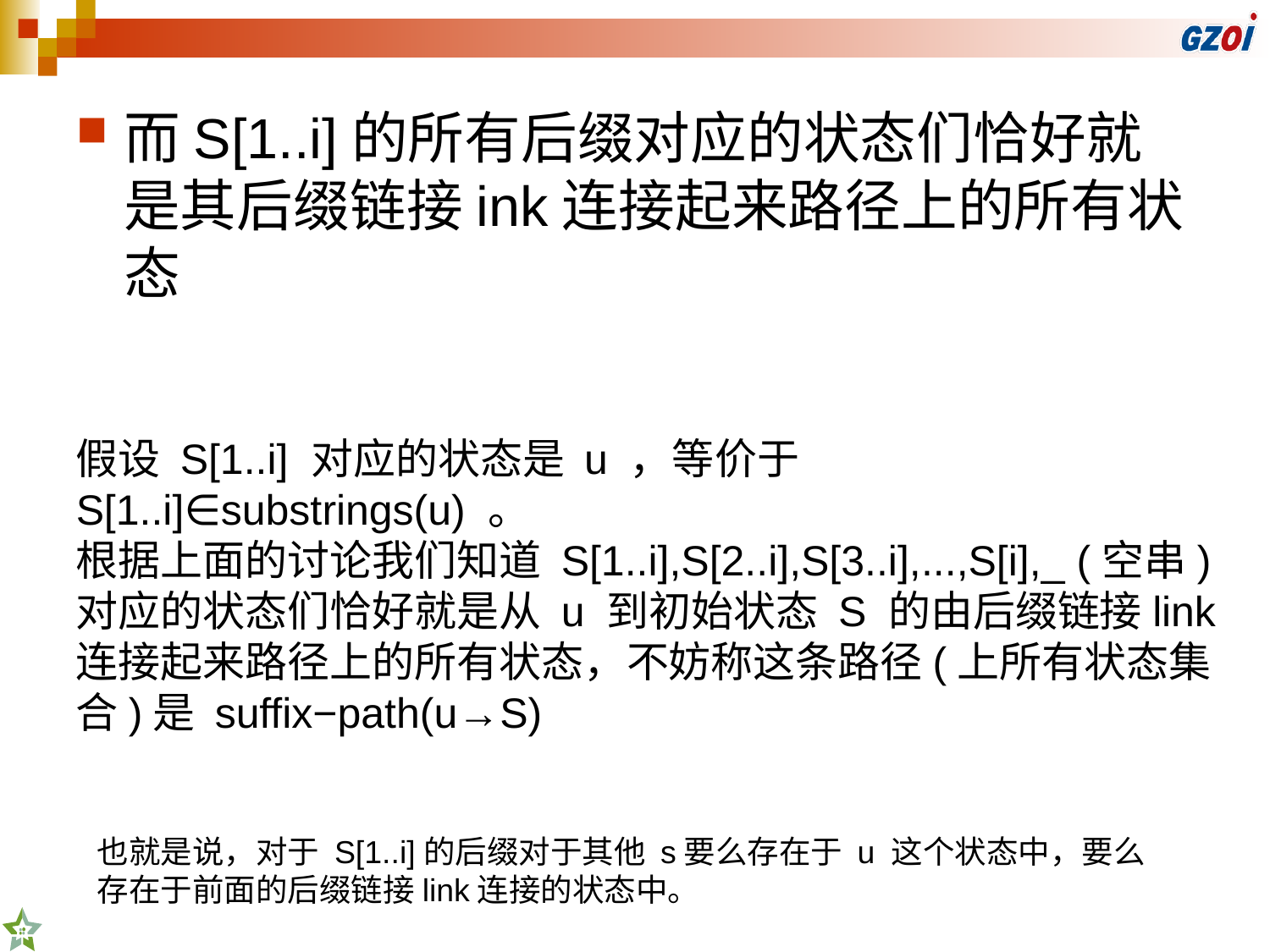

而S[1..i]的所有后缀对应的状态们恰好就是其后缀链接ink连接起来路径上的所有状态

假设 S[1..i] 对应的状态是 u ，等价于 S[1..i]∈substrings(u) 。
根据上面的讨论我们知道 S[1..i],S[2..i],S[3..i],...,S[i],_ (空串)对应的状态们恰好就是从 u 到初始状态 S 的由后缀链接link 连接起来路径上的所有状态，不妨称这条路径(上所有状态集合)是 suffix−path(u→S)
也就是说，对于 S[1..i]的后缀对于其他 s要么存在于 u 这个状态中，要么存在于前面的后缀链接link连接的状态中。